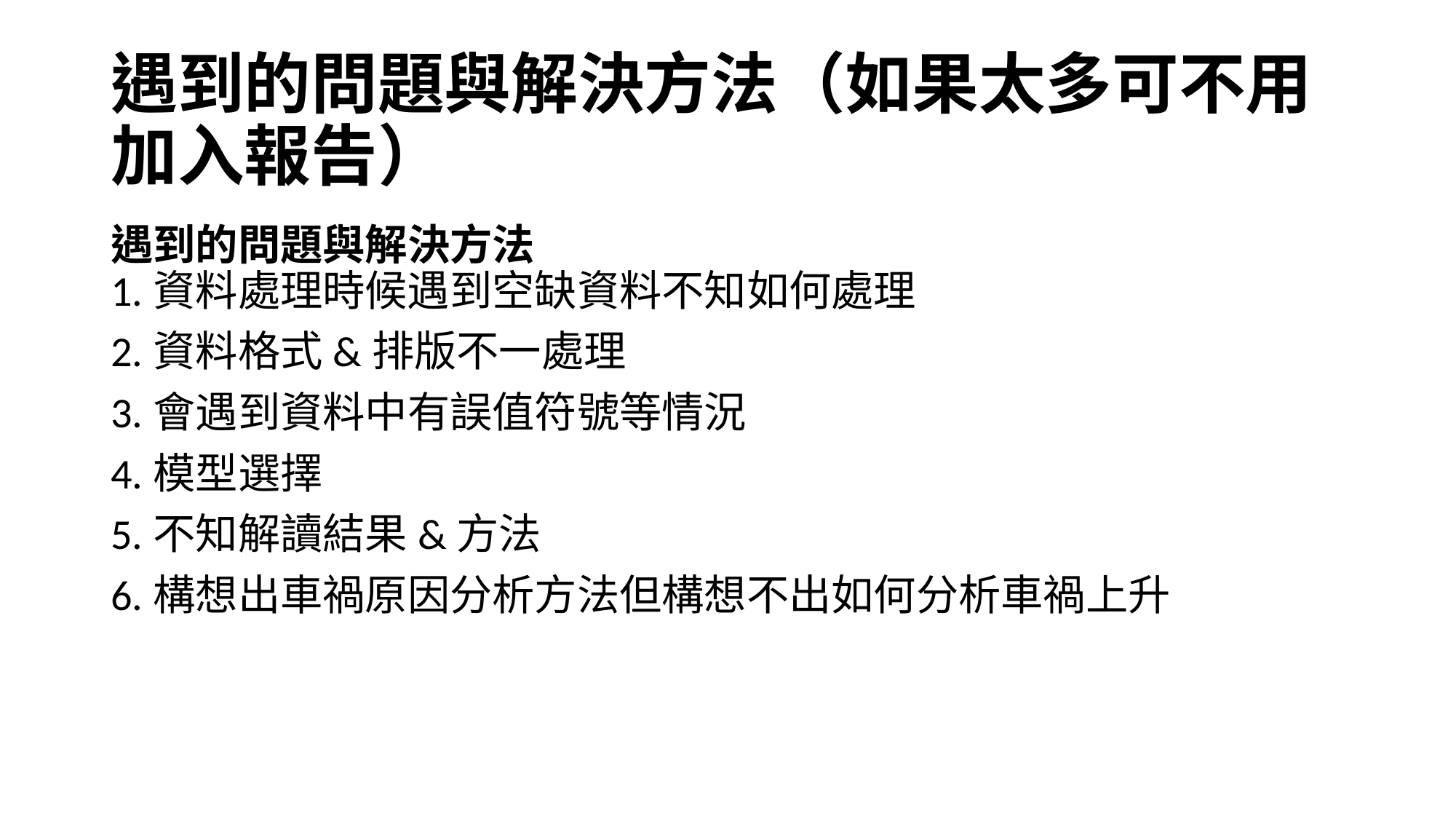

# 遇到的問題與解決方法（如果太多可不用加入報告）
遇到的問題與解決方法
1.資料處理時候遇到空缺資料不知如何處理
2.資料格式&排版不一處理
3.會遇到資料中有誤值符號等情況
4.模型選擇
5.不知解讀結果&方法
6.構想出車禍原因分析方法但構想不出如何分析車禍上升